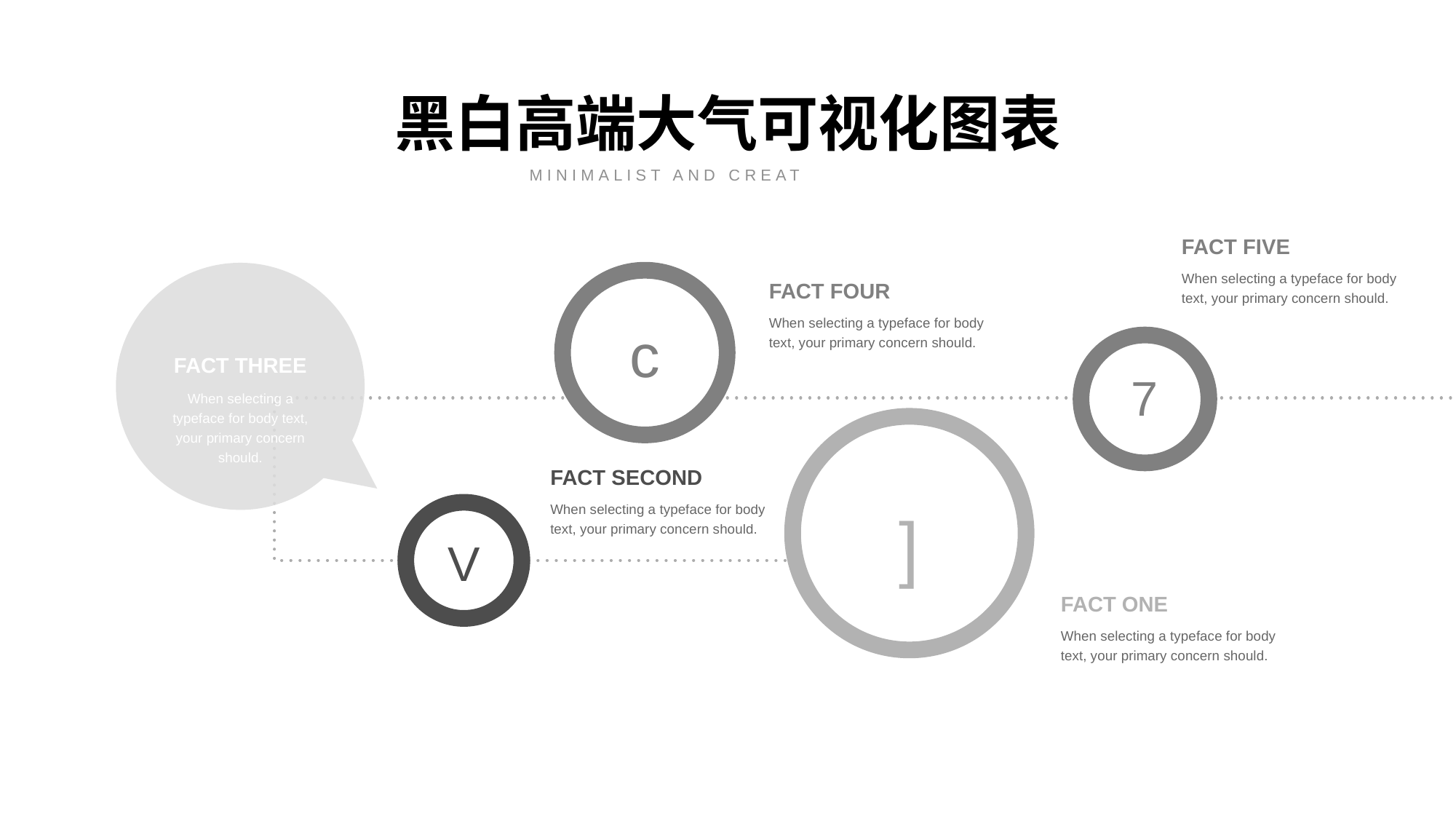

黑白高端大气可视化图表
MINIMALIST AND CREATIVE THEME
FACT FIVE
When selecting a typeface for body text, your primary concern should.

FACT FOUR
When selecting a typeface for body text, your primary concern should.
c

FACT THREE
When selecting a typeface for body text, your primary concern should.
7

FACT SECOND
When selecting a typeface for body text, your primary concern should.
]

V
FACT ONE
When selecting a typeface for body text, your primary concern should.